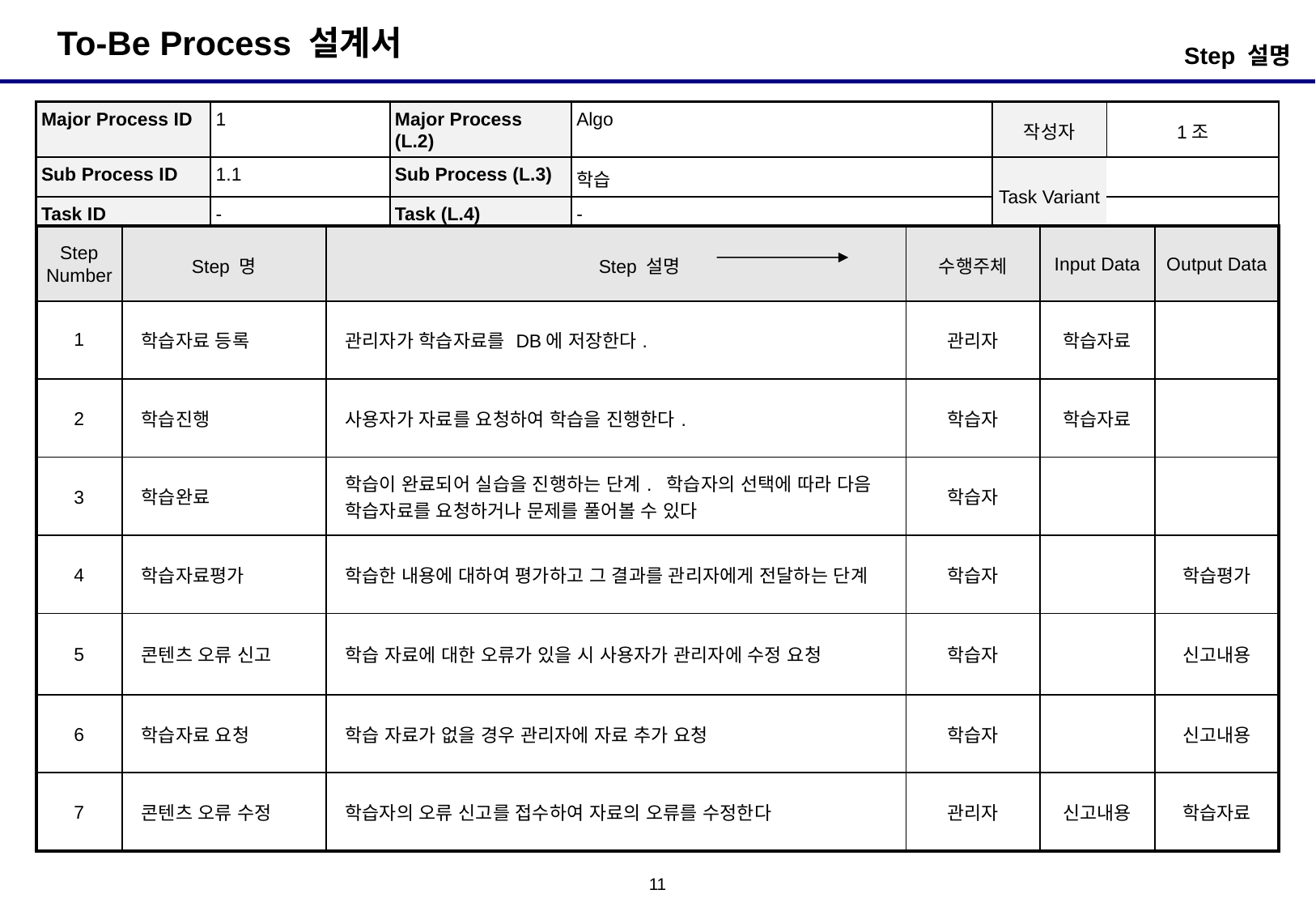

Step 설명
| Major Process ID | 1 | Major Process (L.2) | Algo | 작성자 | 1조 |
| --- | --- | --- | --- | --- | --- |
| Sub Process ID | 1.1 | Sub Process (L.3) | 학습 | Task Variant |  |
| Task ID | - | Task (L.4) | - |  |  |
| Step Number | Step 명 | Step 설명 | 수행주체 | Input Data | Output Data |
| --- | --- | --- | --- | --- | --- |
| 1 | 학습자료 등록 | 관리자가 학습자료를 DB에 저장한다. | 관리자 | 학습자료 |  |
| 2 | 학습진행 | 사용자가 자료를 요청하여 학습을 진행한다. | 학습자 | 학습자료 |  |
| 3 | 학습완료 | 학습이 완료되어 실습을 진행하는 단계. 학습자의 선택에 따라 다음 학습자료를 요청하거나 문제를 풀어볼 수 있다 | 학습자 |  |  |
| 4 | 학습자료평가 | 학습한 내용에 대하여 평가하고 그 결과를 관리자에게 전달하는 단계 | 학습자 |  | 학습평가 |
| 5 | 콘텐츠 오류 신고 | 학습 자료에 대한 오류가 있을 시 사용자가 관리자에 수정 요청 | 학습자 |  | 신고내용 |
| 6 | 학습자료 요청 | 학습 자료가 없을 경우 관리자에 자료 추가 요청 | 학습자 |  | 신고내용 |
| 7 | 콘텐츠 오류 수정 | 학습자의 오류 신고를 접수하여 자료의 오류를 수정한다 | 관리자 | 신고내용 | 학습자료 |